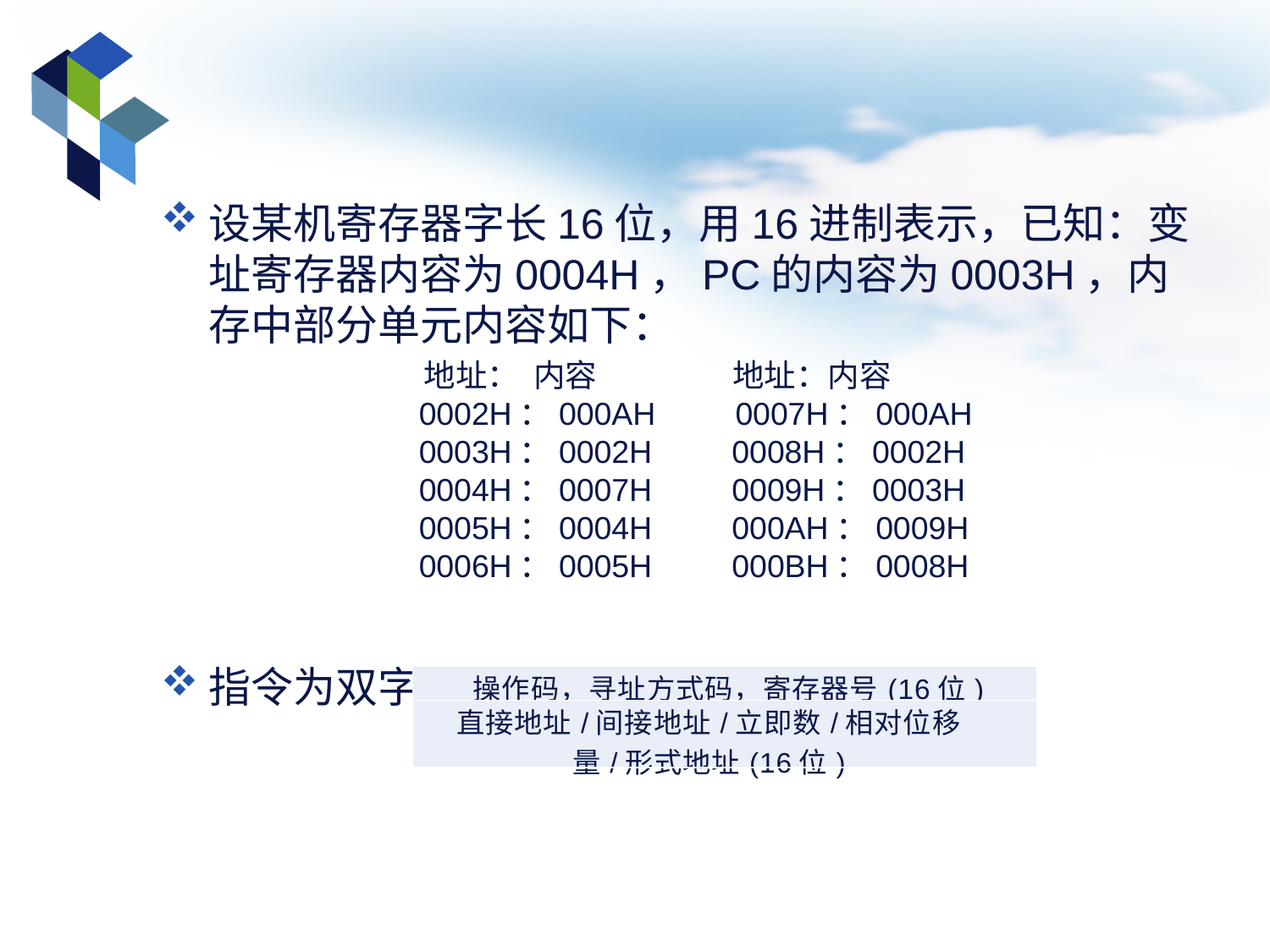

#
设某机寄存器字长16位，用16进制表示，已知：变址寄存器内容为0004H，PC的内容为0003H，内存中部分单元内容如下：

指令为双字长指令，格式如下：

            地址：  内容           	   地址：内容
          0002H：000AH         0007H：000AH
          0003H：0002H         0008H：0002H
          0004H：0007H         0009H：0003H
          0005H：0004H         000AH：0009H
          0006H：0005H         000BH：0008H
| 操作码，寻址方式码，寄存器号(16位) |
| --- |
| 直接地址/间接地址/立即数/相对位移量/形式地址(16位) |